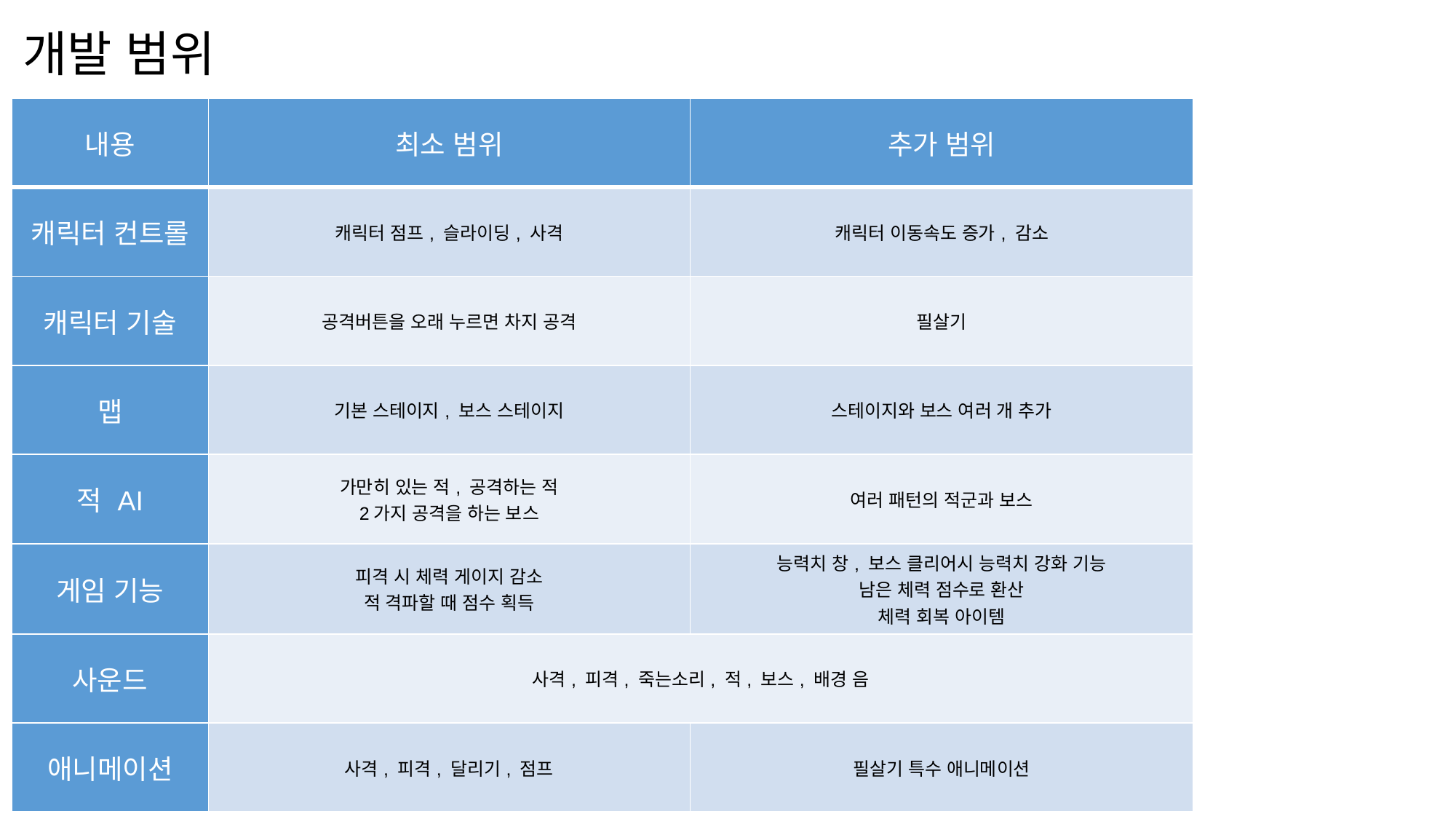

개발 범위
| 내용 | 최소 범위 | 추가 범위 |
| --- | --- | --- |
| 캐릭터 컨트롤 | 캐릭터 점프, 슬라이딩, 사격 | 캐릭터 이동속도 증가, 감소 |
| 캐릭터 기술 | 공격버튼을 오래 누르면 차지 공격 | 필살기 |
| 맵 | 기본 스테이지, 보스 스테이지 | 스테이지와 보스 여러 개 추가 |
| 적 AI | 가만히 있는 적, 공격하는 적 2가지 공격을 하는 보스 | 여러 패턴의 적군과 보스 |
| 게임 기능 | 피격 시 체력 게이지 감소 적 격파할 때 점수 획득 | 능력치 창, 보스 클리어시 능력치 강화 기능 남은 체력 점수로 환산 체력 회복 아이템 |
| 사운드 | 사격, 피격, 죽는소리, 적, 보스, 배경 음 |  |
| 애니메이션 | 사격, 피격, 달리기, 점프 | 필살기 특수 애니메이션 |